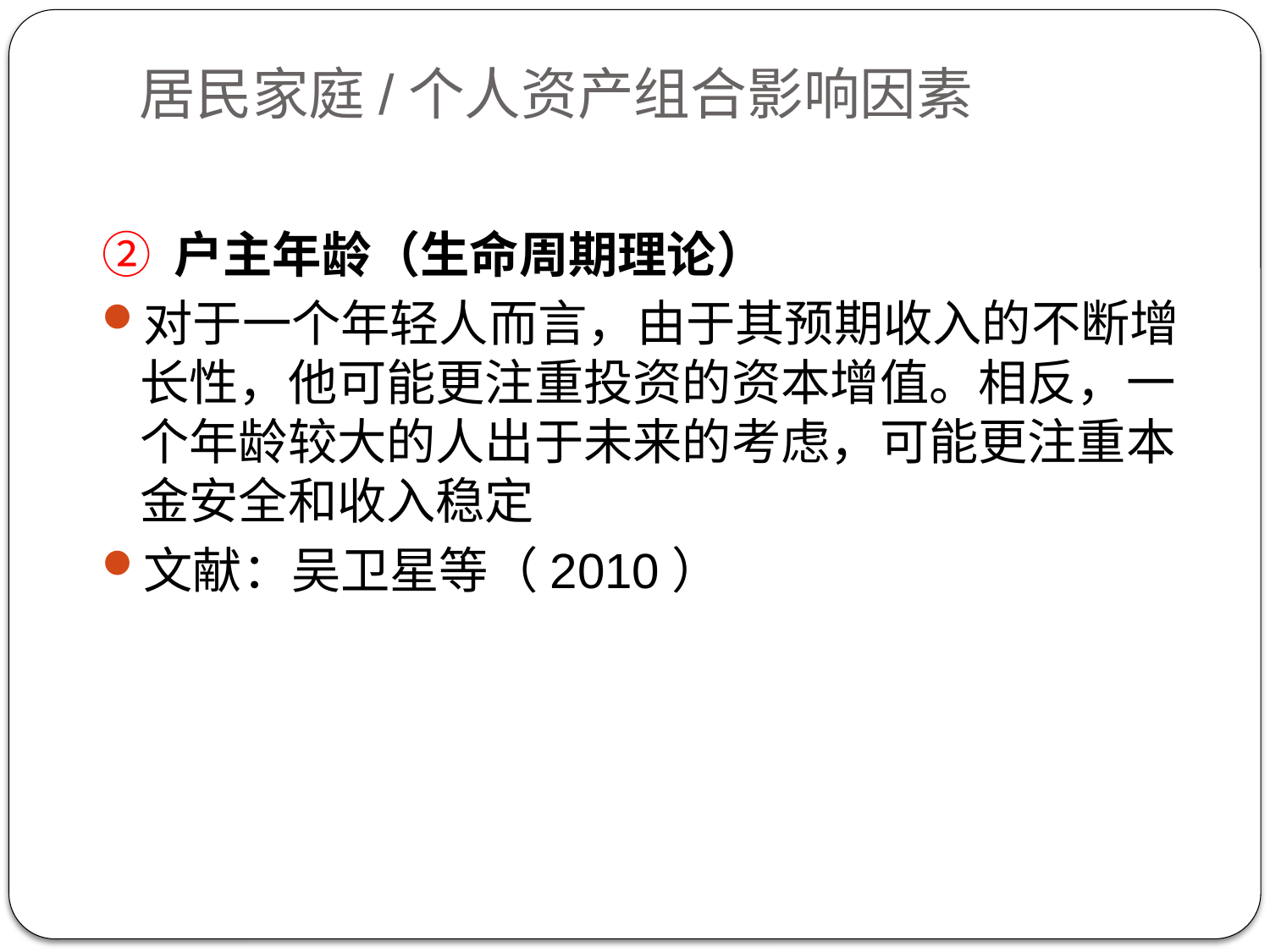

# 居民家庭/个人资产组合影响因素

② 户主年龄（生命周期理论）
对于一个年轻人而言，由于其预期收入的不断增长性，他可能更注重投资的资本增值。相反，一个年龄较大的人出于未来的考虑，可能更注重本金安全和收入稳定
文献：吴卫星等（2010）

9